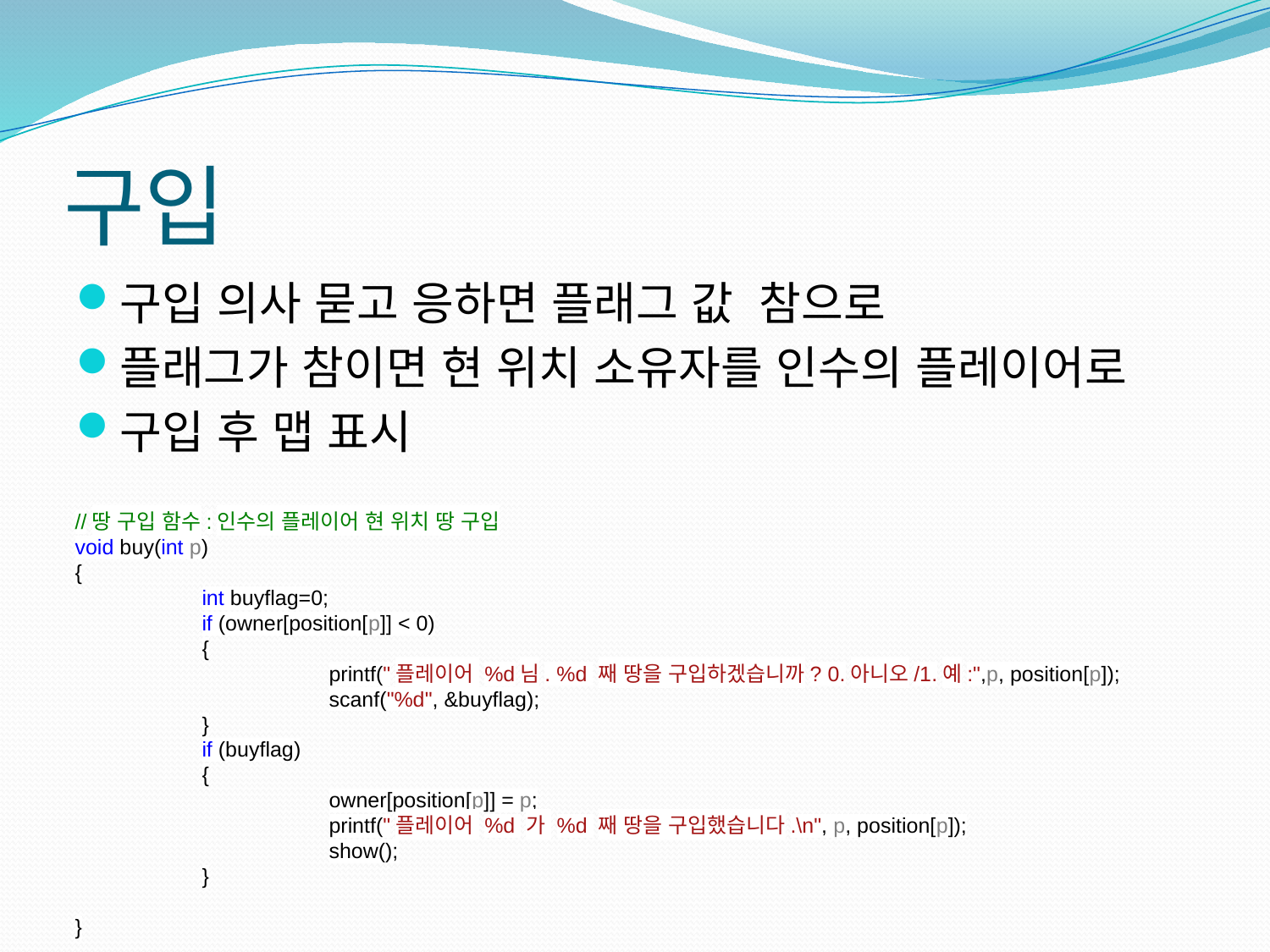

# 구입
구입 의사 묻고 응하면 플래그 값  참으로
플래그가 참이면 현 위치 소유자를 인수의 플레이어로
구입 후 맵 표시
//땅 구입 함수:인수의 플레이어 현 위치 땅 구입
void buy(int p)
{
	int buyflag=0;
	if (owner[position[p]] < 0)
	{
		printf("플레이어 %d님. %d 째 땅을 구입하겠습니까? 0.아니오/1.예:",p, position[p]);
		scanf("%d", &buyflag);
	}
	if (buyflag)
	{
		owner[position[p]] = p;
		printf("플레이어 %d 가 %d 째 땅을 구입했습니다.\n", p, position[p]);
		show();
	}

}